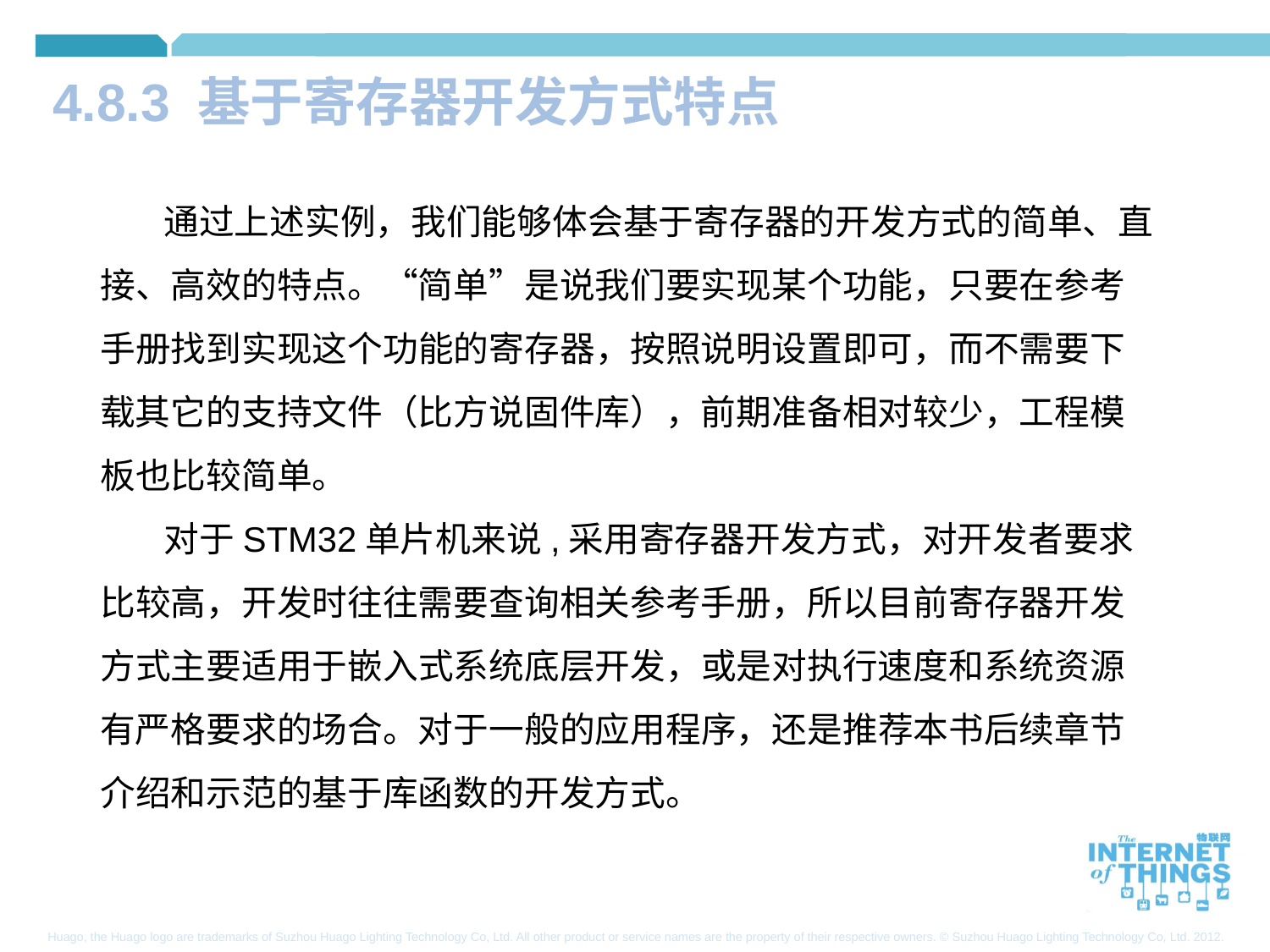

4.8.3 基于寄存器开发方式特点
通过上述实例，我们能够体会基于寄存器的开发方式的简单、直接、高效的特点。“简单”是说我们要实现某个功能，只要在参考手册找到实现这个功能的寄存器，按照说明设置即可，而不需要下载其它的支持文件（比方说固件库），前期准备相对较少，工程模板也比较简单。
对于STM32单片机来说,采用寄存器开发方式，对开发者要求比较高，开发时往往需要查询相关参考手册，所以目前寄存器开发方式主要适用于嵌入式系统底层开发，或是对执行速度和系统资源有严格要求的场合。对于一般的应用程序，还是推荐本书后续章节介绍和示范的基于库函数的开发方式。